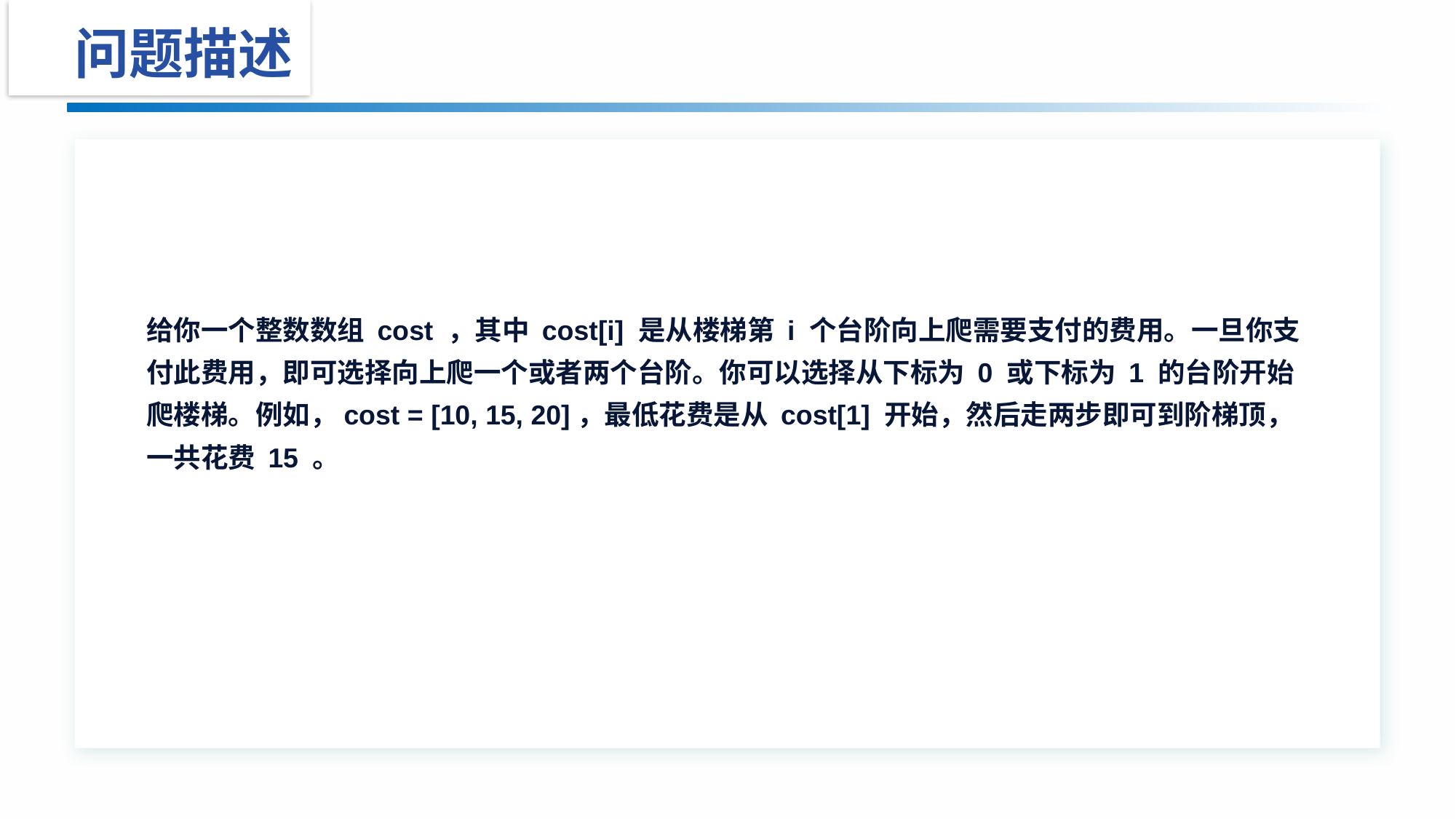

问题描述

给你一个整数数组 cost ，其中 cost[i] 是从楼梯第 i 个台阶向上爬需要支付的费用。一旦你支付此费用，即可选择向上爬一个或者两个台阶。你可以选择从下标为 0 或下标为 1 的台阶开始爬楼梯。例如，cost = [10, 15, 20]，最低花费是从 cost[1] 开始，然后走两步即可到阶梯顶，一共花费 15 。
8